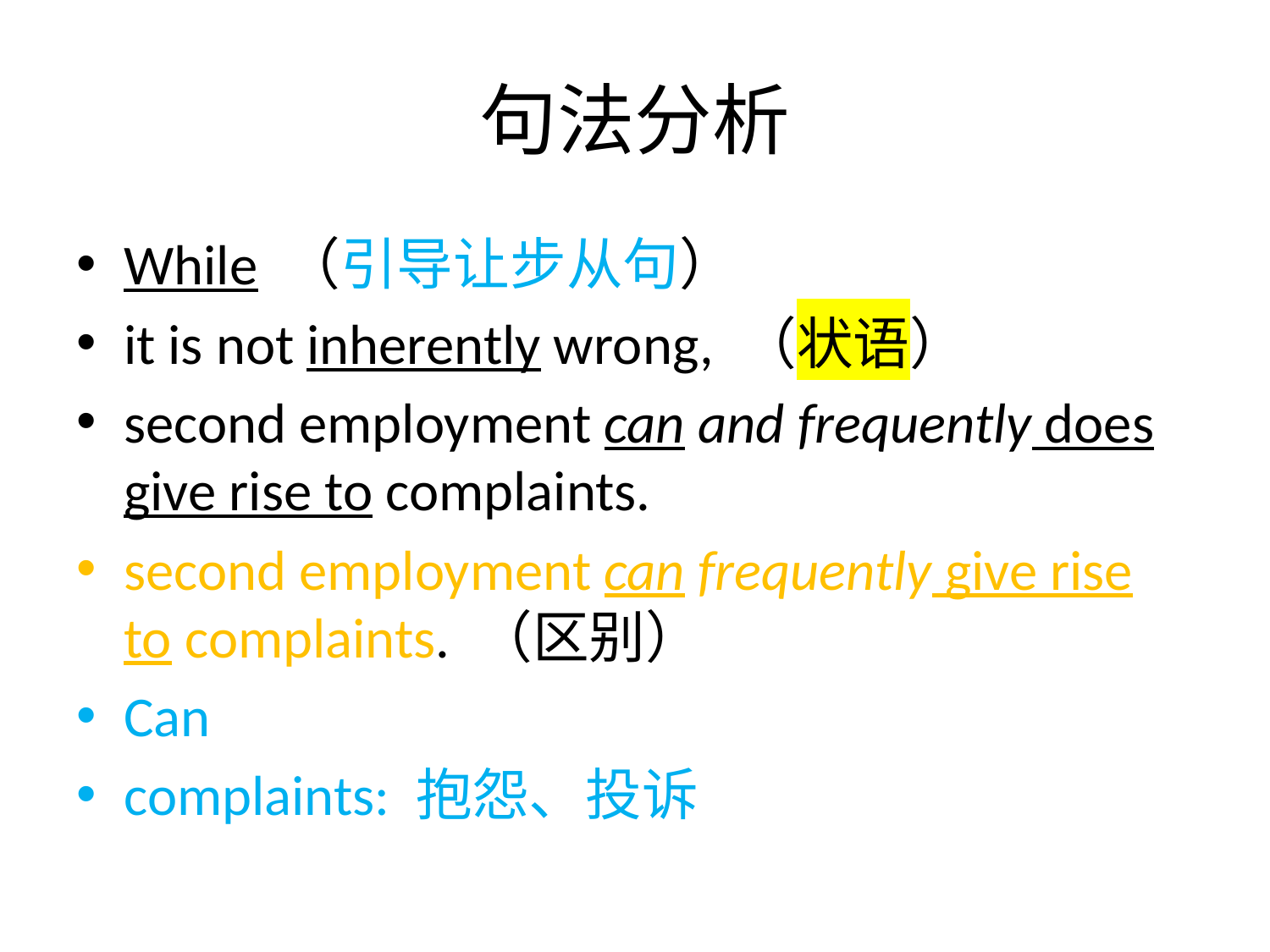

# 句法分析
While （引导让步从句）
it is not inherently wrong, （状语）
second employment can and frequently does give rise to complaints.
second employment can frequently give rise to complaints. （区别）
Can
complaints: 抱怨、投诉